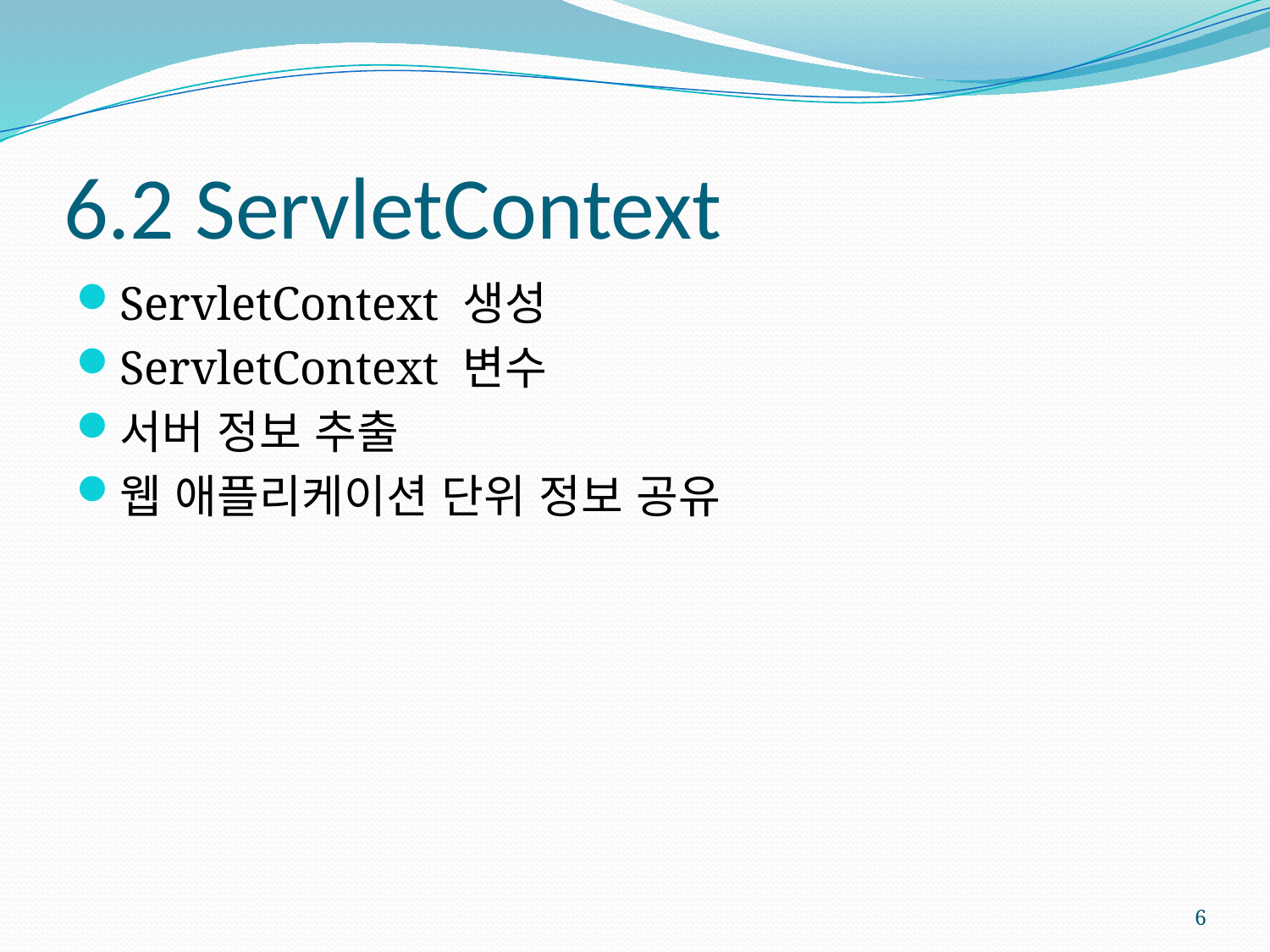

# 6.2 ServletContext
ServletContext 생성
ServletContext 변수
서버 정보 추출
웹 애플리케이션 단위 정보 공유

6